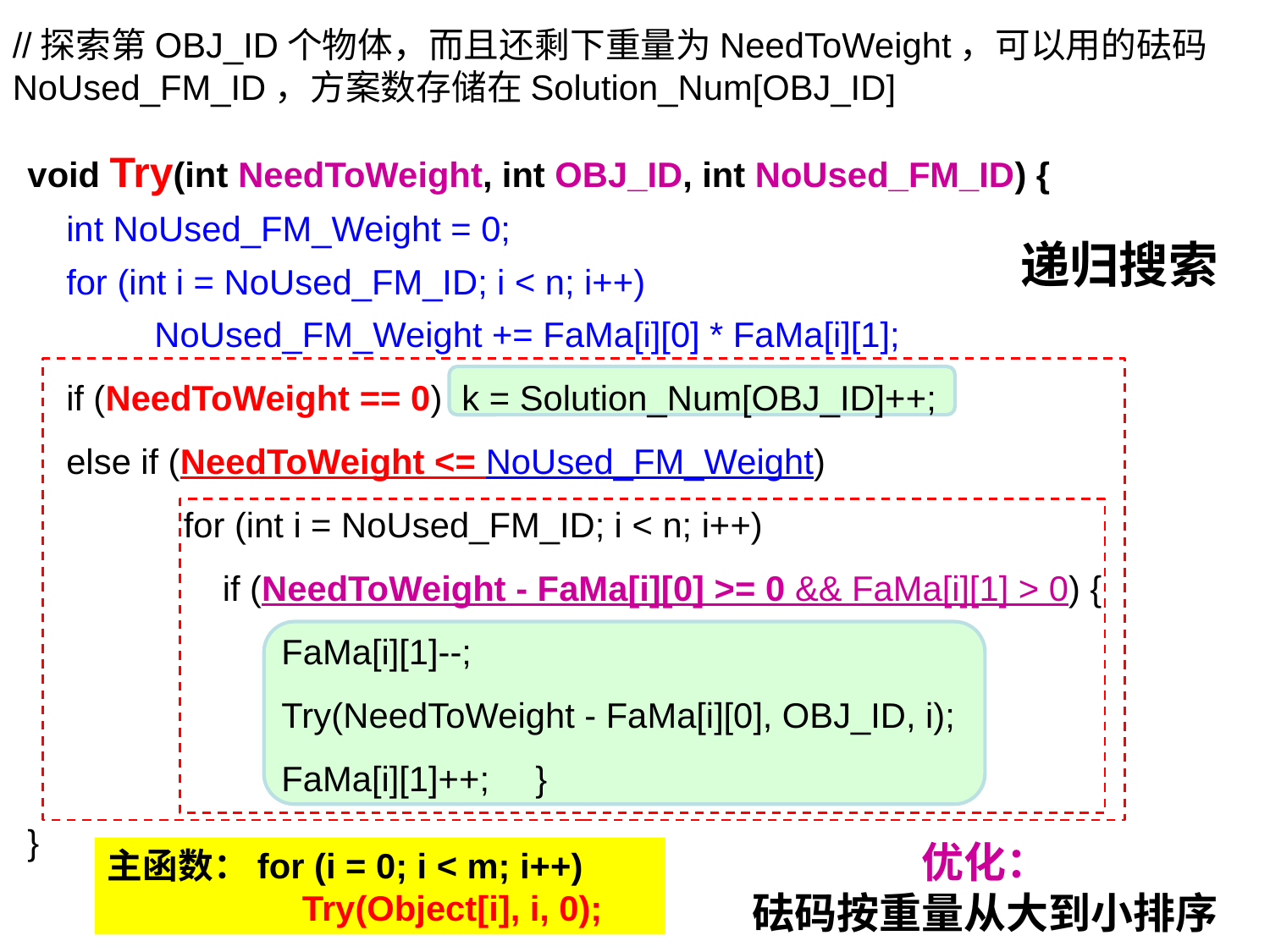

//探索第OBJ_ID个物体，而且还剩下重量为NeedToWeight，可以用的砝码NoUsed_FM_ID，方案数存储在Solution_Num[OBJ_ID]
void Try(int NeedToWeight, int OBJ_ID, int NoUsed_FM_ID) {
    int NoUsed_FM_Weight = 0;
    for (int i = NoUsed_FM_ID; i < n; i++)
	NoUsed_FM_Weight += FaMa[i][0] * FaMa[i][1];
    if (NeedToWeight == 0)  k = Solution_Num[OBJ_ID]++;
    else if (NeedToWeight <= NoUsed_FM_Weight)
	   for (int i = NoUsed_FM_ID; i < n; i++)
	       if (NeedToWeight - FaMa[i][0] >= 0 && FaMa[i][1] > 0) {
		FaMa[i][1]--;
		Try(NeedToWeight - FaMa[i][0], OBJ_ID, i);
		FaMa[i][1]++;	}
}
递归搜索

优化：
砝码按重量从大到小排序
主函数：for (i = 0; i < m; i++)
                    Try(Object[i], i, 0);